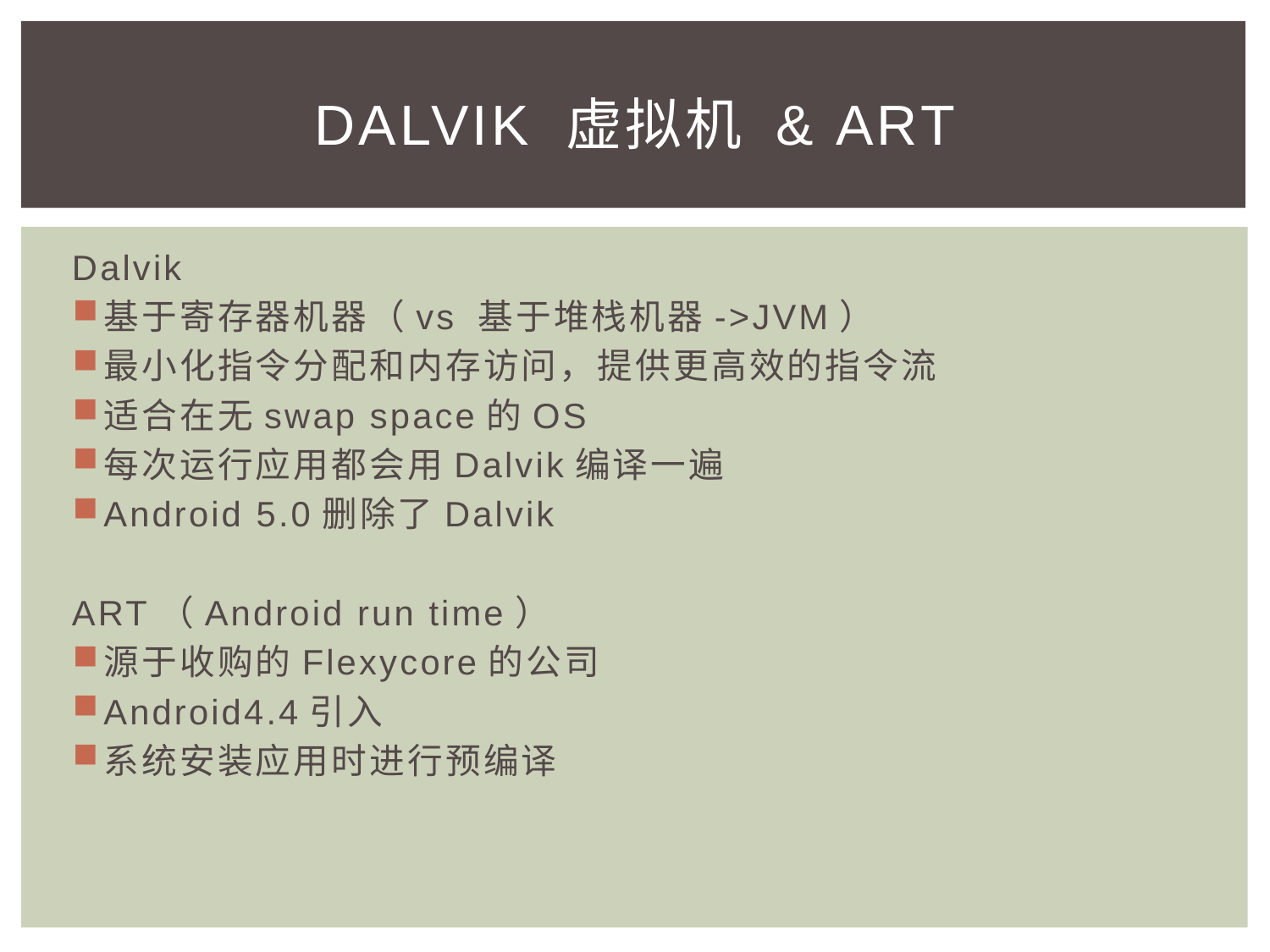

# Dalvik 虚拟机 & ART
Dalvik
基于寄存器机器（vs 基于堆栈机器->JVM）
最小化指令分配和内存访问，提供更高效的指令流
适合在无swap space的OS
每次运行应用都会用Dalvik编译一遍
Android 5.0删除了Dalvik

ART（Android run time）
源于收购的Flexycore的公司
Android4.4引入
系统安装应用时进行预编译